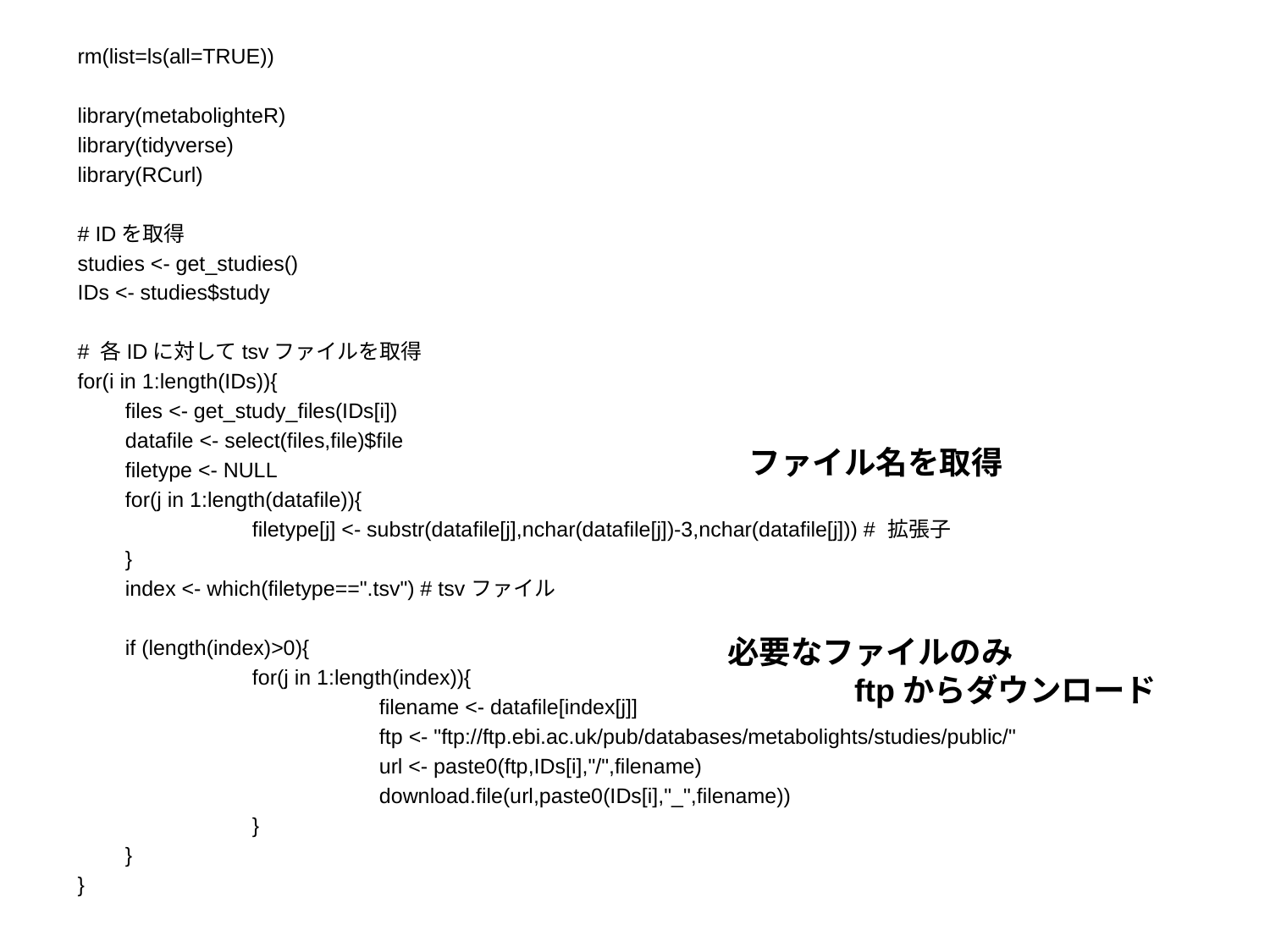

rm(list=ls(all=TRUE))

library(metabolighteR)
library(tidyverse)
library(RCurl)

# IDを取得
studies <- get_studies()
IDs <- studies$study

# 各IDに対してtsvファイルを取得
for(i in 1:length(IDs)){
	files <- get_study_files(IDs[i])
	datafile <- select(files,file)$file
	filetype <- NULL
	for(j in 1:length(datafile)){
		filetype[j] <- substr(datafile[j],nchar(datafile[j])-3,nchar(datafile[j])) # 拡張子
  	}
 	index <- which(filetype==".tsv") # tsvファイル

 	if (length(index)>0){
    		for(j in 1:length(index)){
      			filename <- datafile[index[j]]
      			ftp <- "ftp://ftp.ebi.ac.uk/pub/databases/metabolights/studies/public/"
      			url <- paste0(ftp,IDs[i],"/",filename)
      			download.file(url,paste0(IDs[i],"_",filename))
    		}
  	}
}
ファイル名を取得
必要なファイルのみ
	ftpからダウンロード